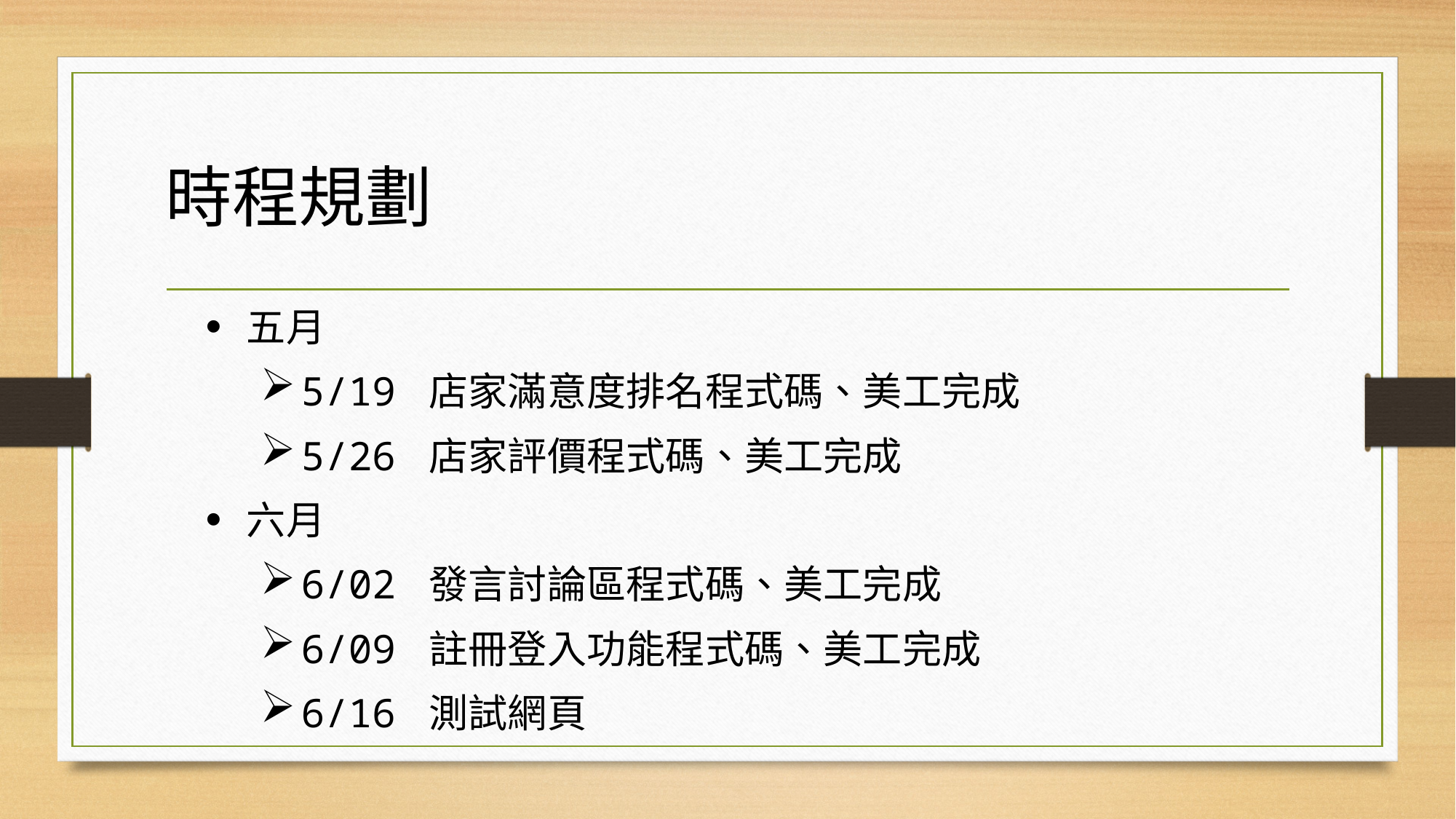

# 時程規劃
五月
5/19 店家滿意度排名程式碼、美工完成
5/26 店家評價程式碼、美工完成
六月
6/02 發言討論區程式碼、美工完成
6/09 註冊登入功能程式碼、美工完成
6/16 測試網頁